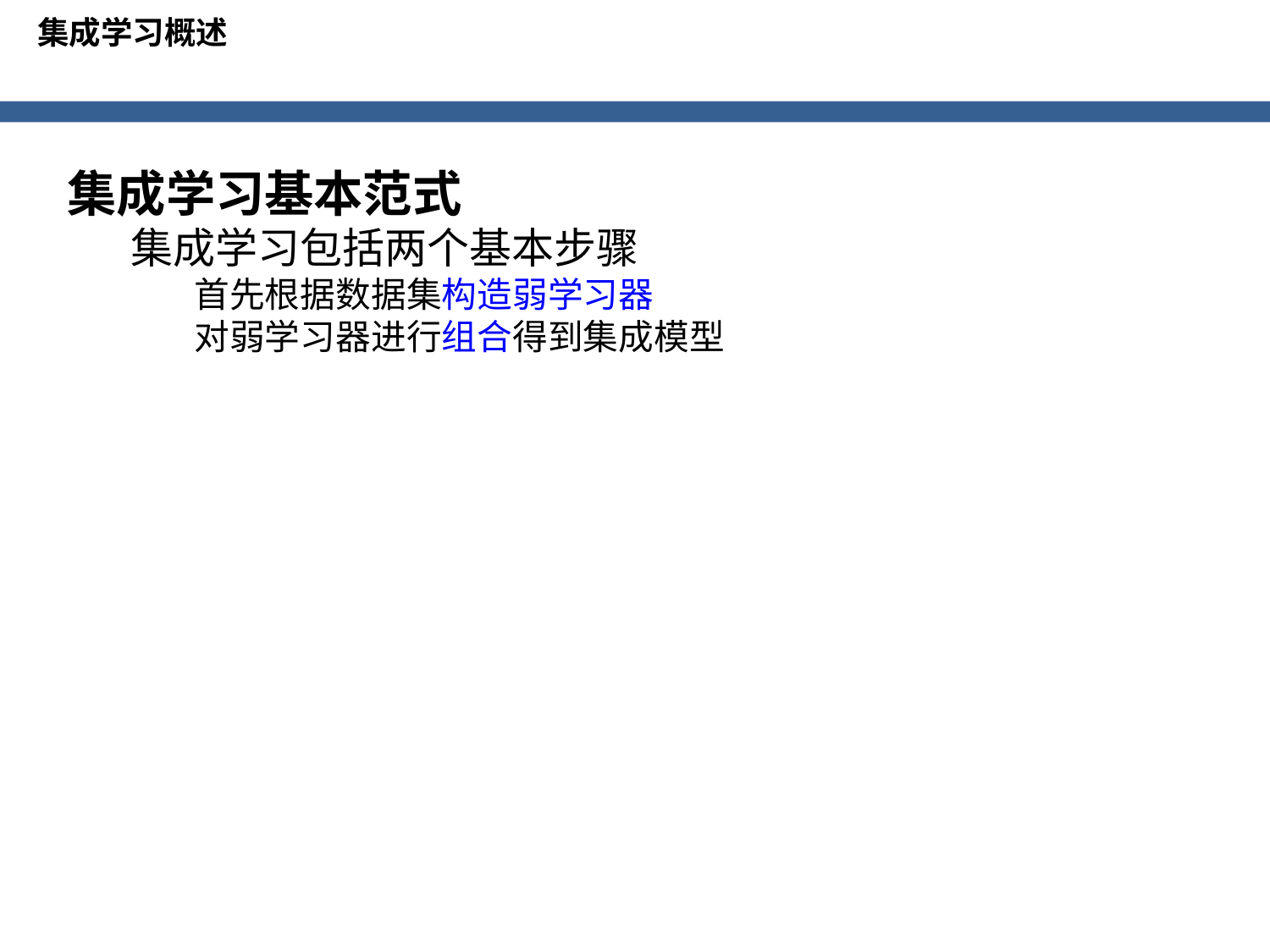

集成学习概述
集成学习基本范式
集成学习包括两个基本步骤
首先根据数据集构造弱学习器
对弱学习器进行组合得到集成模型